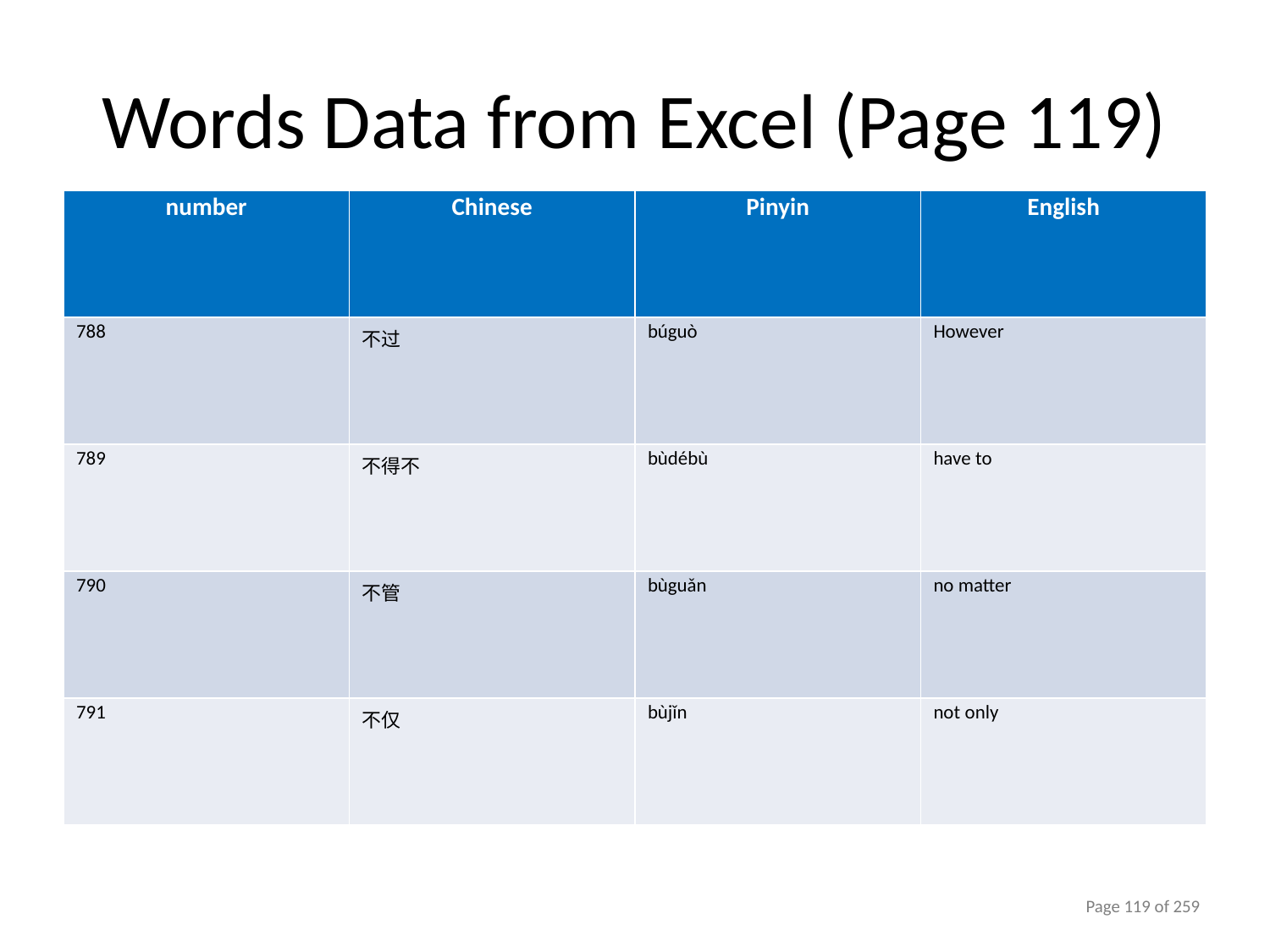

# Words Data from Excel (Page 119)
| number | Chinese | Pinyin | English |
| --- | --- | --- | --- |
| 788 | 不过 | búguò | However |
| 789 | 不得不 | bùdébù | have to |
| 790 | 不管 | bùguǎn | no matter |
| 791 | 不仅 | bùjǐn | not only |

Page 119 of 259